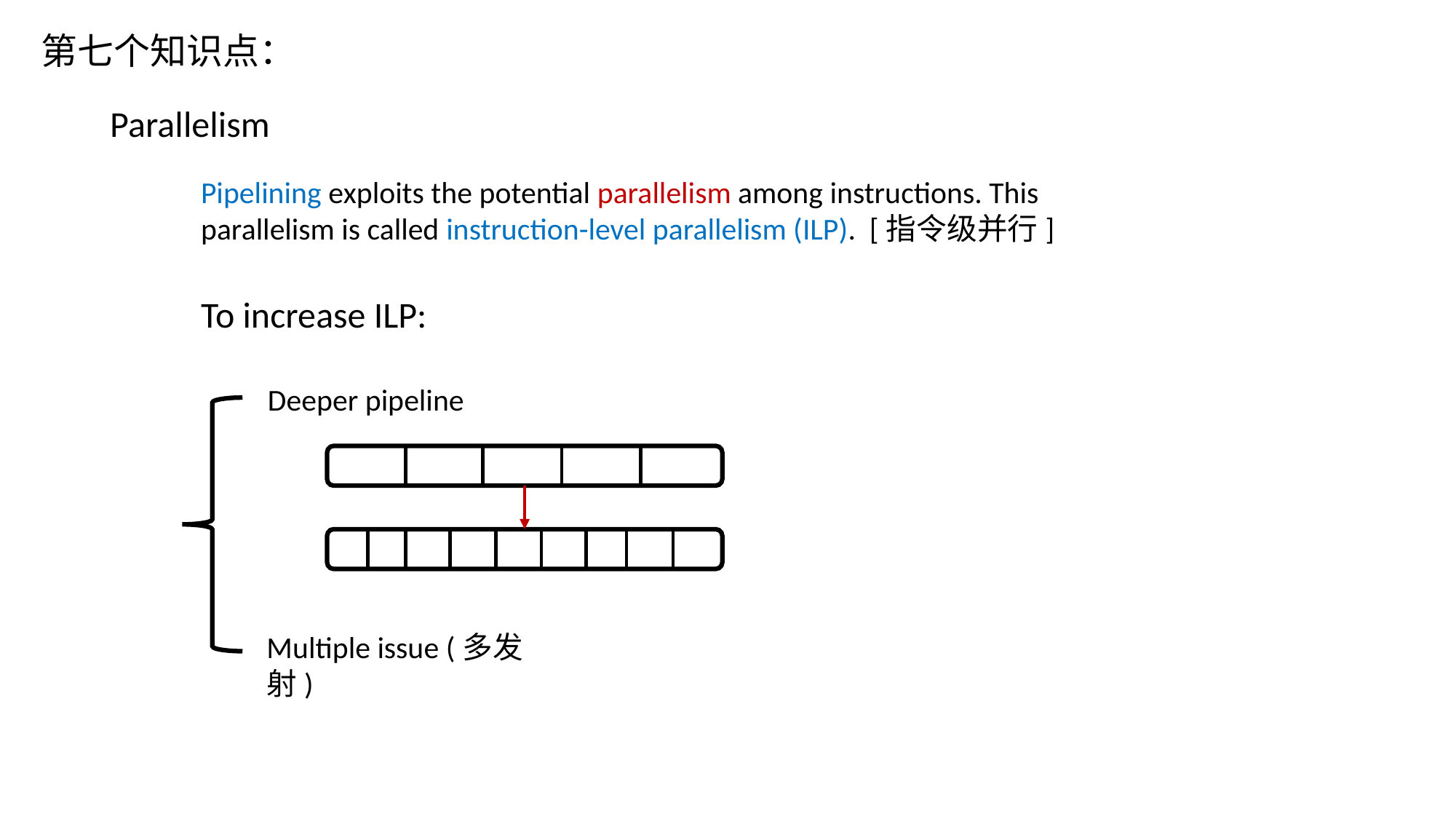

第七个知识点：
Parallelism
Pipelining exploits the potential parallelism among instructions. This parallelism is called instruction-level parallelism (ILP).  [指令级并行]
To increase ILP:
Deeper pipeline

Multiple issue (多发射)